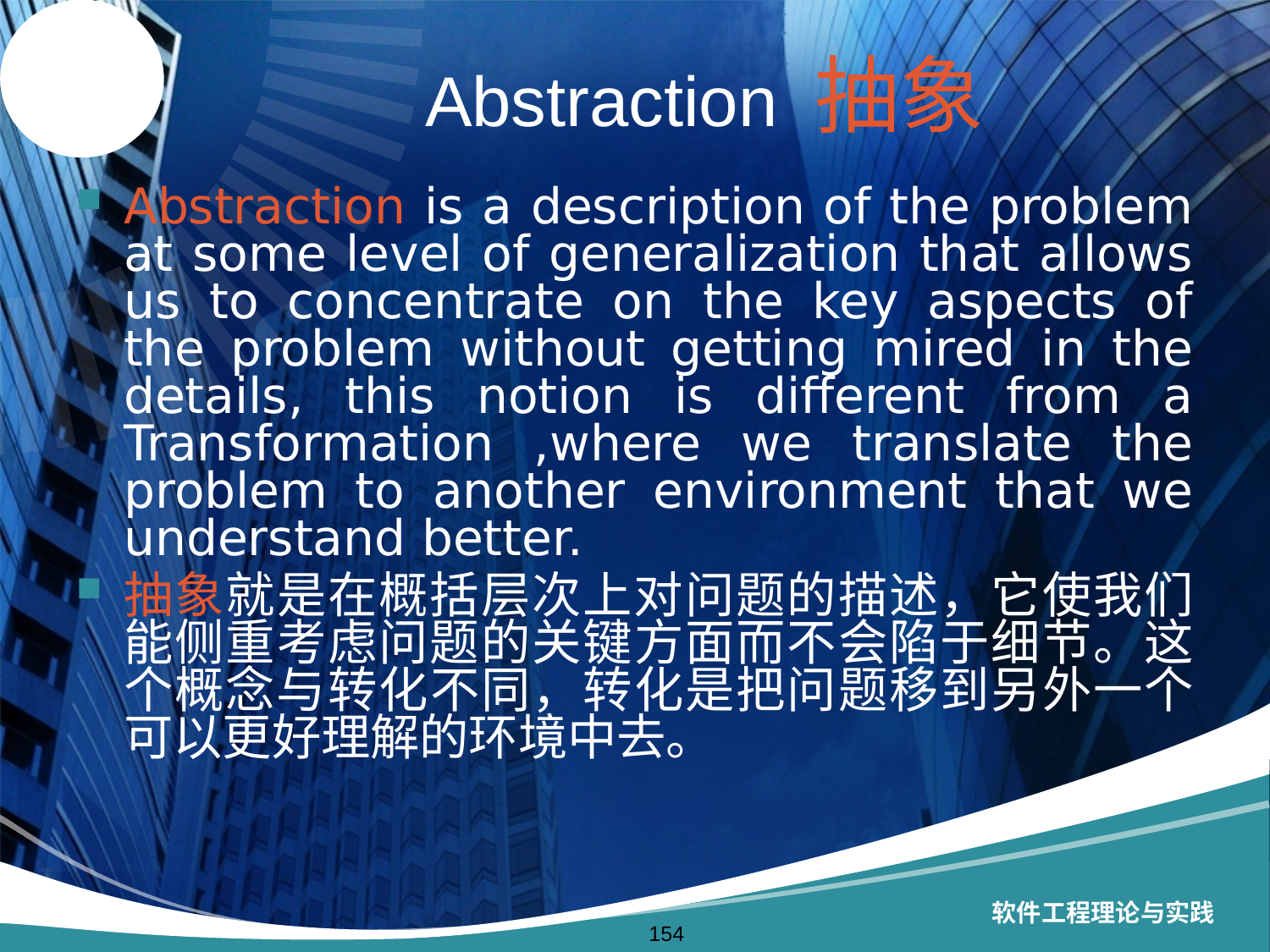

# Abstraction 抽象
Abstraction is a description of the problem at some level of generalization that allows us to concentrate on the key aspects of the problem without getting mired in the details, this notion is different from a Transformation ,where we translate the problem to another environment that we understand better.
抽象就是在概括层次上对问题的描述，它使我们能侧重考虑问题的关键方面而不会陷于细节。这个概念与转化不同，转化是把问题移到另外一个可以更好理解的环境中去。
软件工程理论与实践
154